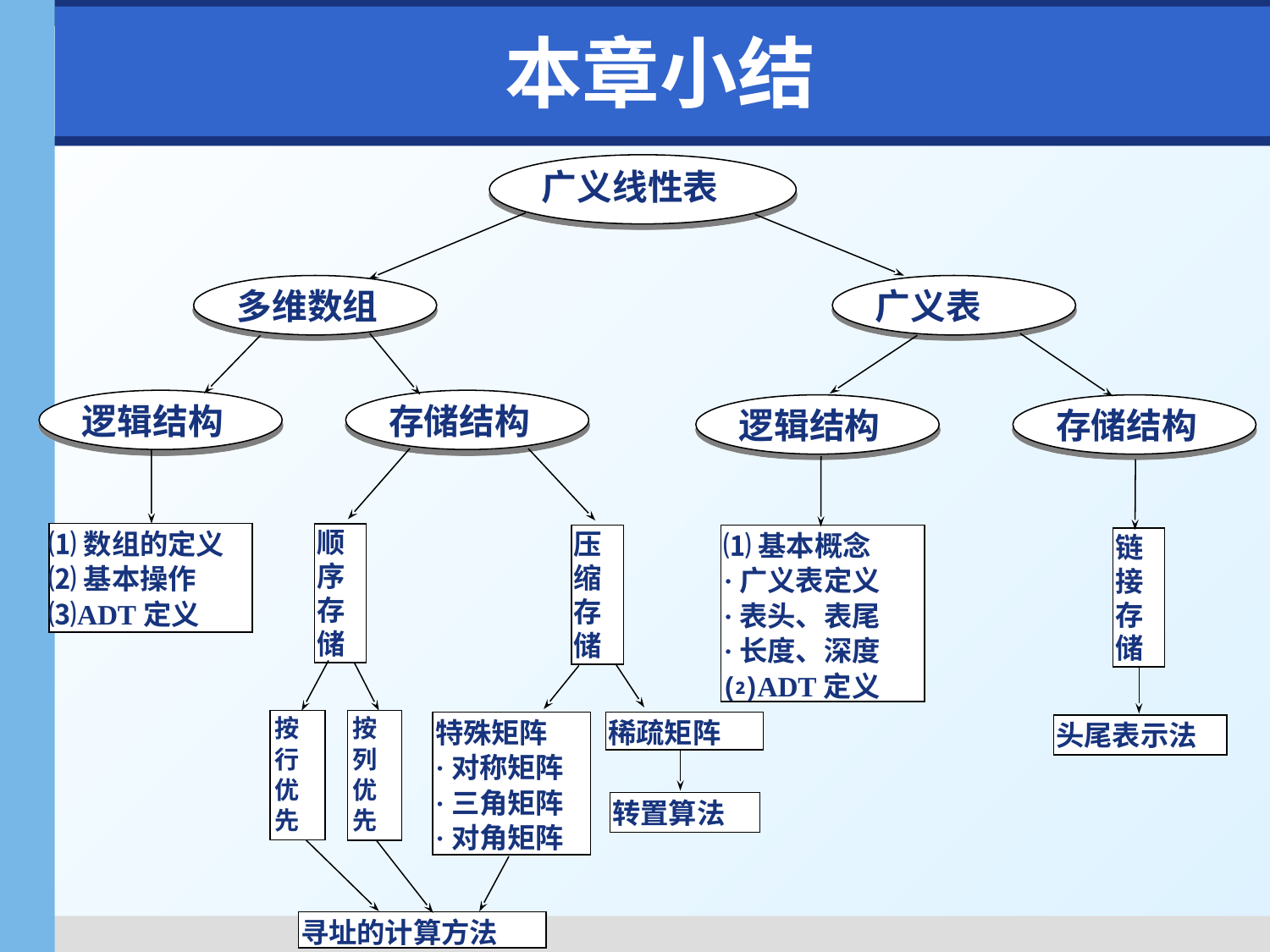

# 本章小结
广义线性表

多维数组
广义表

逻辑结构
存储结构
逻辑结构
存储结构

⑴数组的定义
⑵基本操作
⑶ADT定义
顺序存储
压缩存储
⑴基本概念
·广义表定义
·表头、表尾
·长度、深度
⑵ADT定义
链接存储

按行优先
按列优先
特殊矩阵
·对称矩阵
·三角矩阵
·对角矩阵
稀疏矩阵
头尾表示法

转置算法

寻址的计算方法